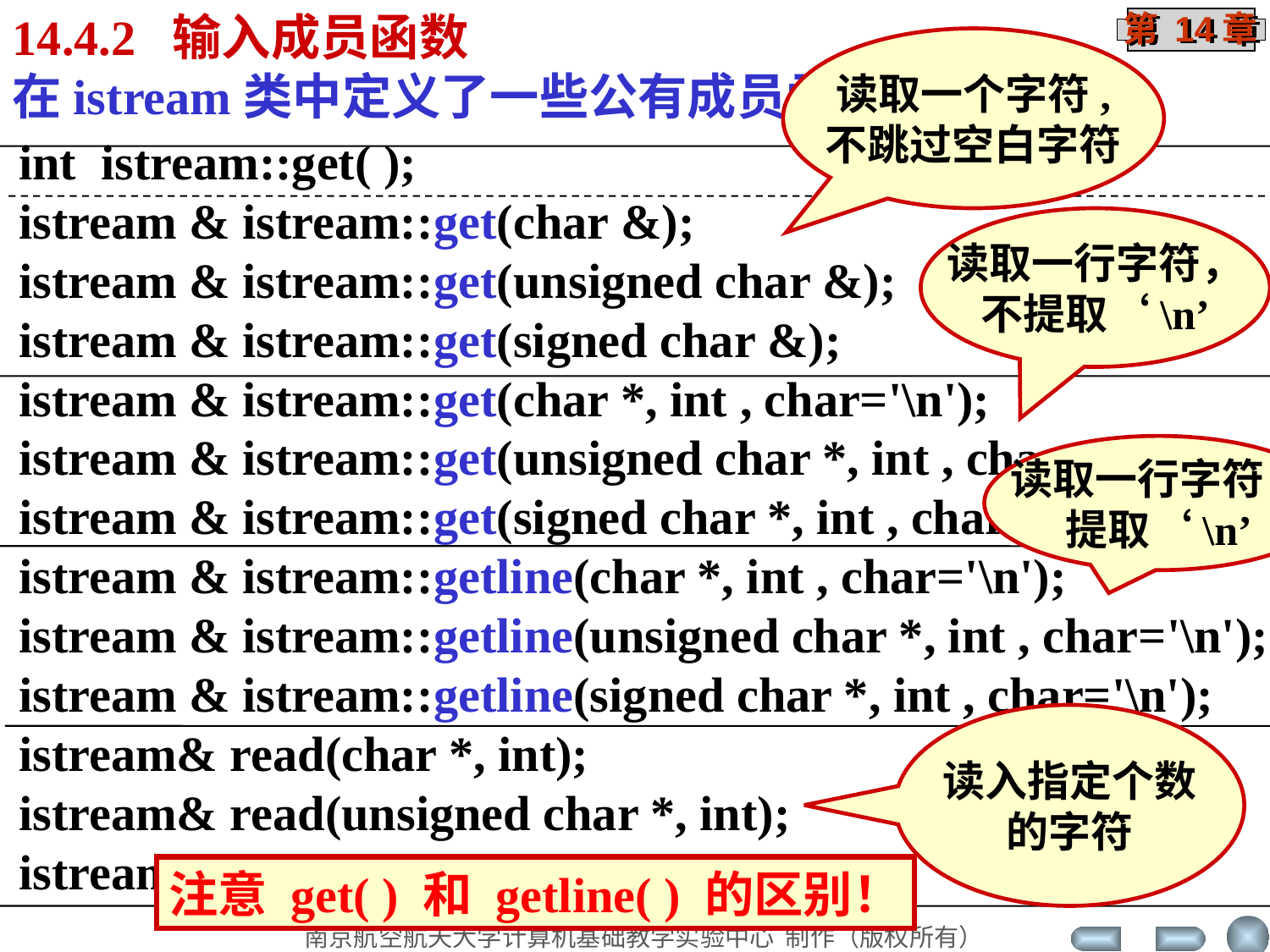

14.4.2  输入成员函数
在istream类中定义了一些公有成员函数，控制输入。
读取一个字符,
不跳过空白字符
int  istream::get( );
istream & istream::get(char &);
istream & istream::get(unsigned char &);
istream & istream::get(signed char &);
istream & istream::get(char *, int , char='\n');
istream & istream::get(unsigned char *, int , char='\n');
istream & istream::get(signed char *, int , char='\n');
istream & istream::getline(char *, int , char='\n');
istream & istream::getline(unsigned char *, int , char='\n');
istream & istream::getline(signed char *, int , char='\n');
istream& read(char *, int);
istream& read(unsigned char *, int);
istream& read(signed char *, int);

读取一行字符，
不提取‘\n’
读取一行字符，
提取‘\n’
读入指定个数
的字符

注意 get( ) 和 getline( ) 的区别！